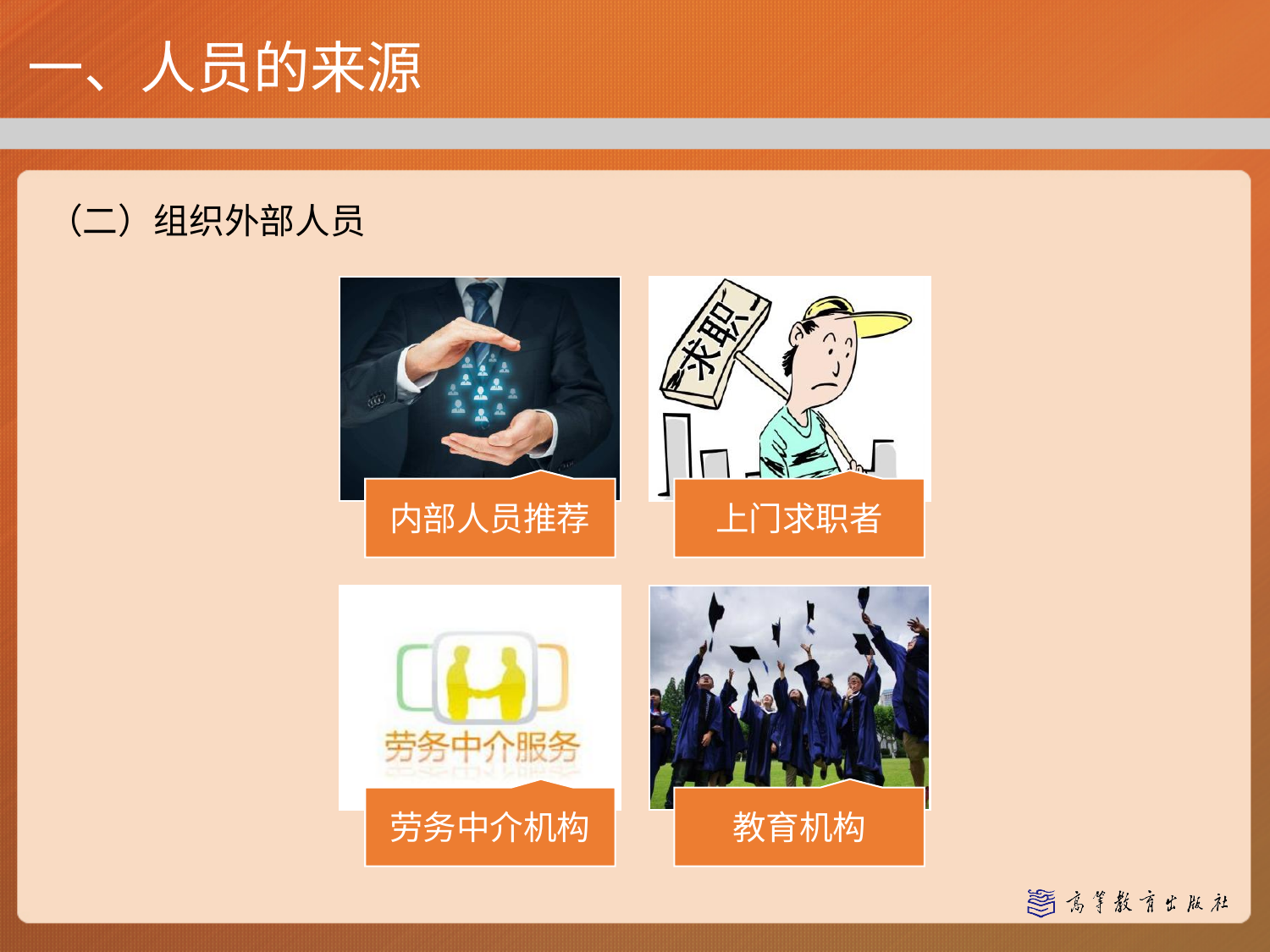

一、人员的来源
（二）组织外部人员
内部人员推荐
上门求职者
劳务中介机构
教育机构